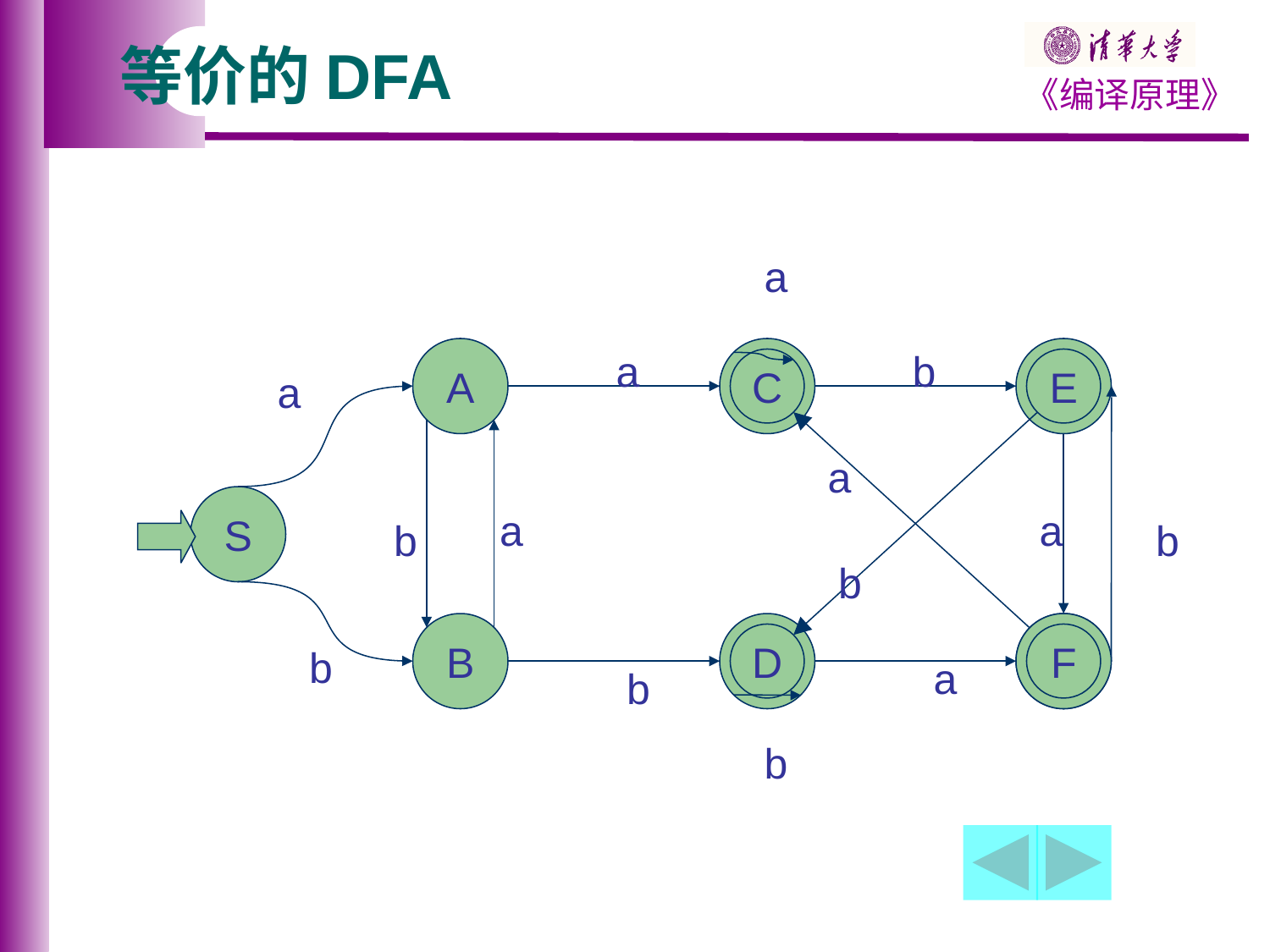

# 等价的DFA
a
A
a

C
b

E
a
S
a
a
b
b
B

D

F
b
a
b
b
a

b

F